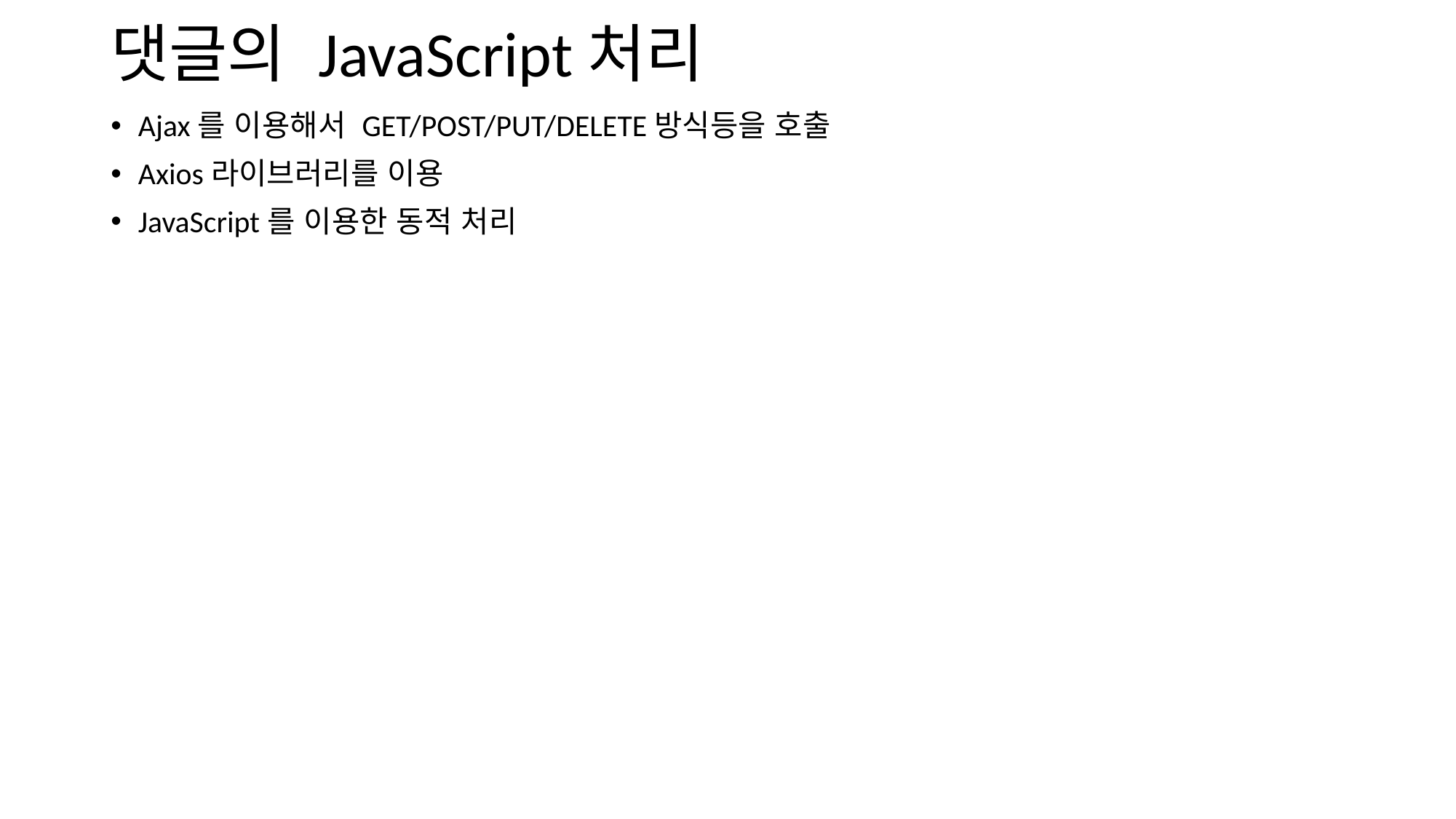

# 댓글의 JavaScript처리
Ajax를 이용해서 GET/POST/PUT/DELETE방식등을 호출
Axios라이브러리를 이용
JavaScript를 이용한 동적 처리